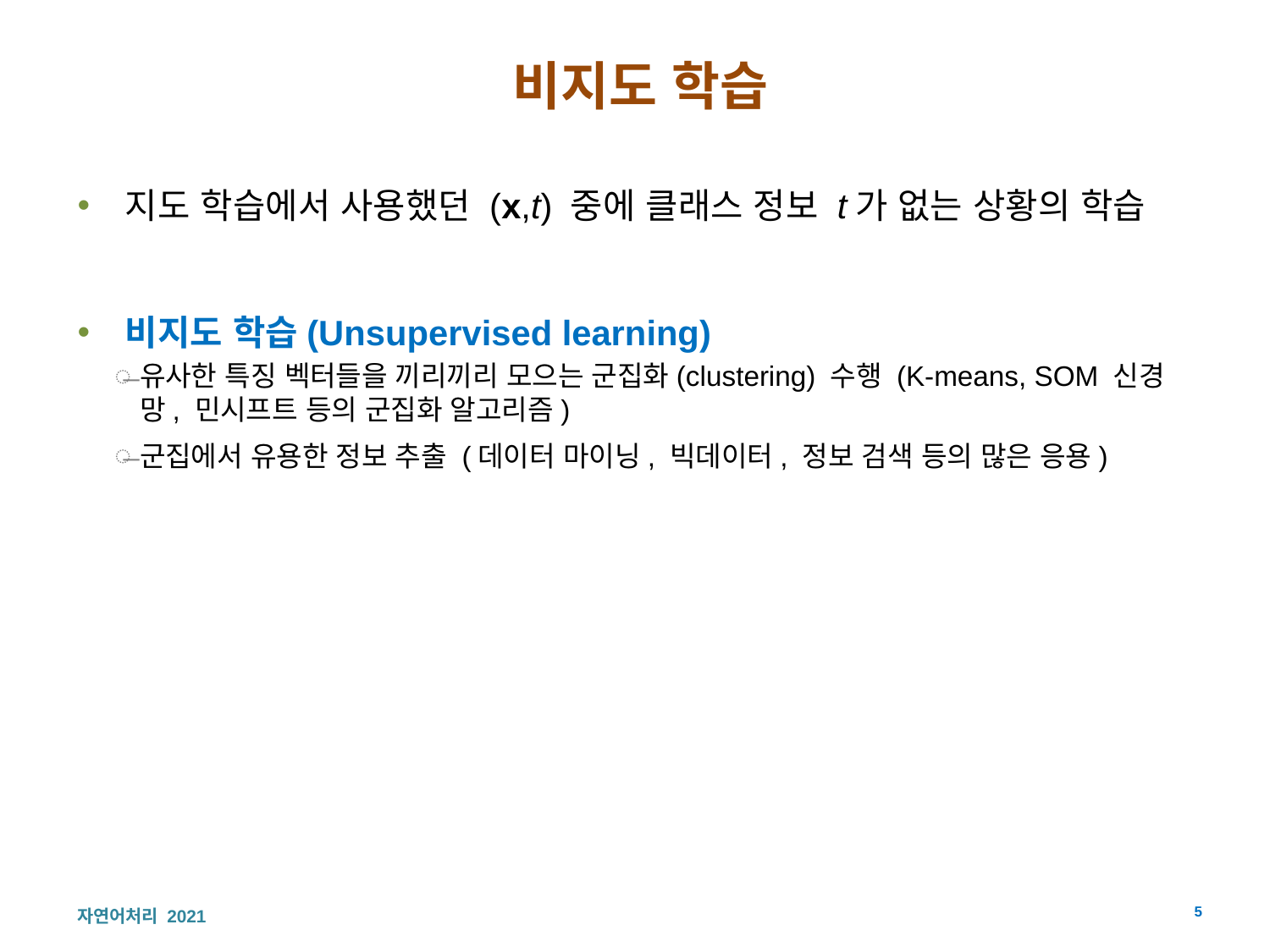

# 비지도 학습
지도 학습에서 사용했던 (x,t) 중에 클래스 정보 t가 없는 상황의 학습

비지도 학습(Unsupervised learning)
유사한 특징 벡터들을 끼리끼리 모으는 군집화(clustering) 수행 (K-means, SOM 신경망, 민시프트 등의 군집화 알고리즘)
군집에서 유용한 정보 추출 (데이터 마이닝, 빅데이터, 정보 검색 등의 많은 응용)